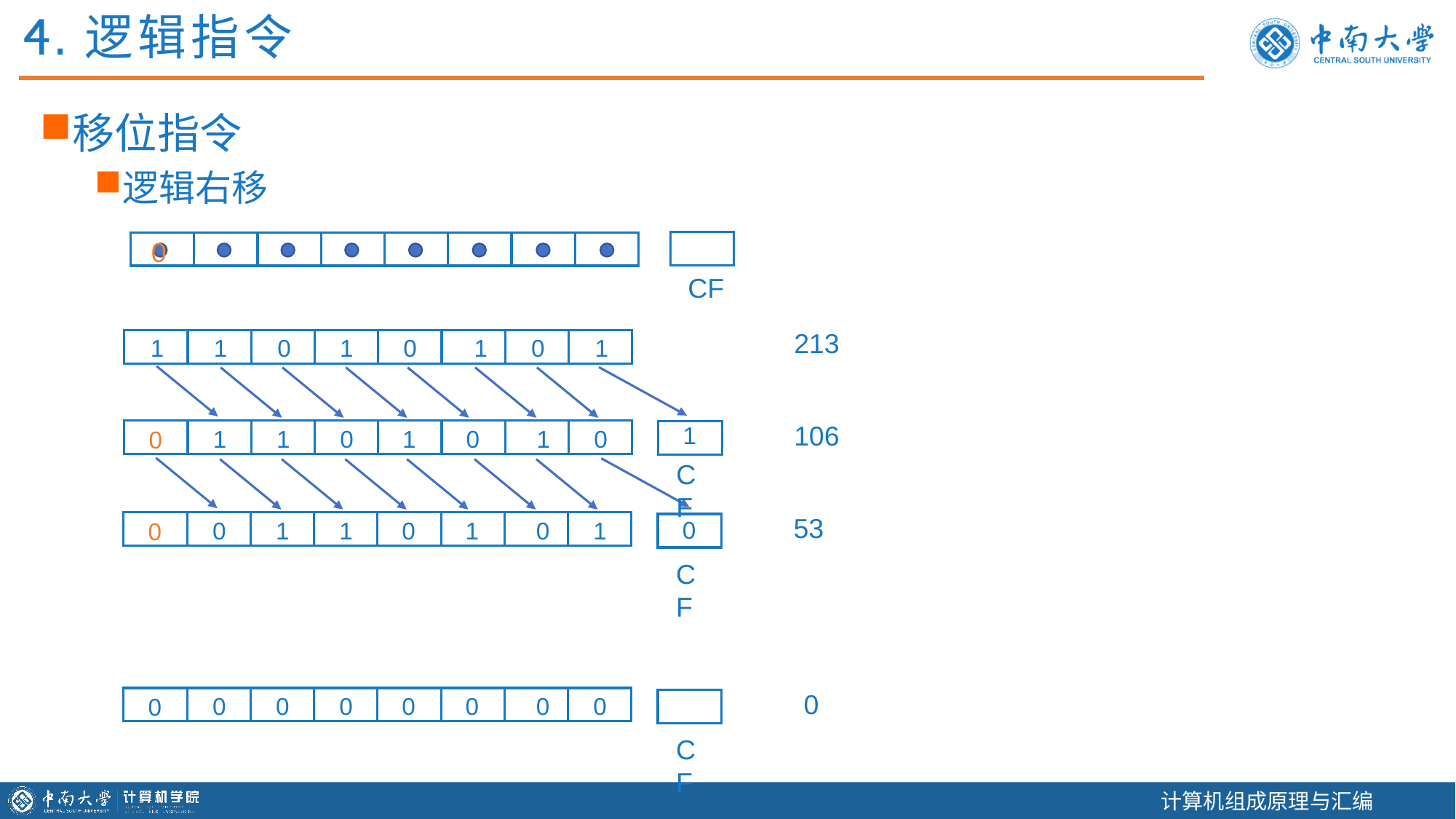

4.逻辑指令
移位指令
逻辑右移
0

CF
213
1
1
0
1
0
1
0
1

106
1
1
1
0
1
0
1
0
0

CF
53
0
0
1
1
0
1
0
1
0

CF
0

0
0
0
0
0
0
0
0

CF
45